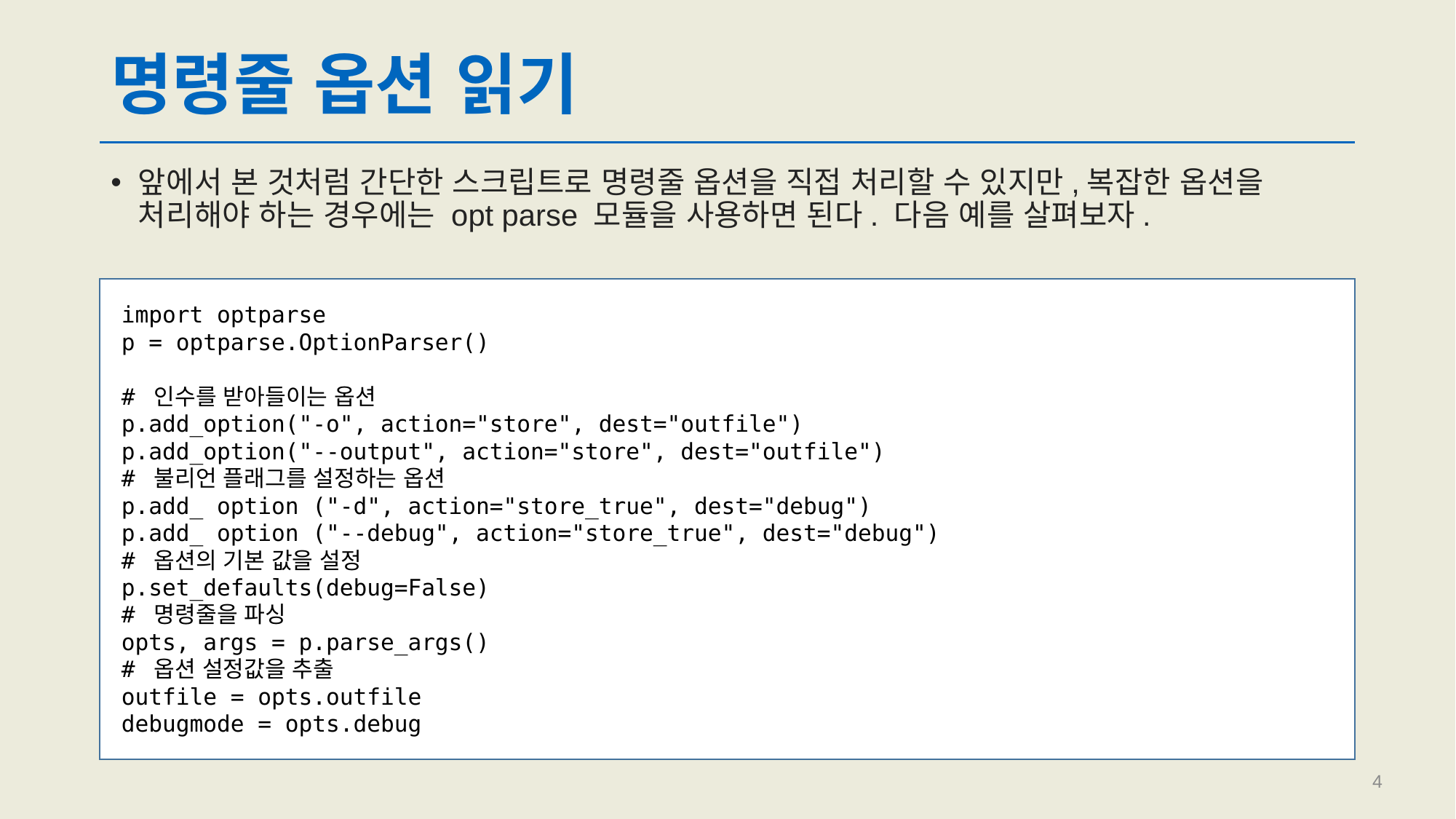

# 명령줄 옵션 읽기
앞에서 본 것처럼 간단한 스크립트로 명령줄 옵션을 직접 처리할 수 있지만,복잡한 옵션을 처리해야 하는 경우에는 opt parse 모듈을 사용하면 된다. 다음 예를 살펴보자.
import optparse
p = optparse.OptionParser()

# 인수를 받아들이는 옵션
p.add_option("-o", action="store", dest="outfile")
p.add_option("--output", action="store", dest="outfile")
# 불리언 플래그를 설정하는 옵션
p.add_ option ("-d", action="store_true", dest="debug")
p.add_ option ("--debug", action="store_true", dest="debug")
# 옵션의 기본 값을 설정
p.set_defaults(debug=False)
# 명령줄을 파싱
opts, args = p.parse_args()
# 옵션 설정값을 추출
outfile = opts.outfile
debugmode = opts.debug
4